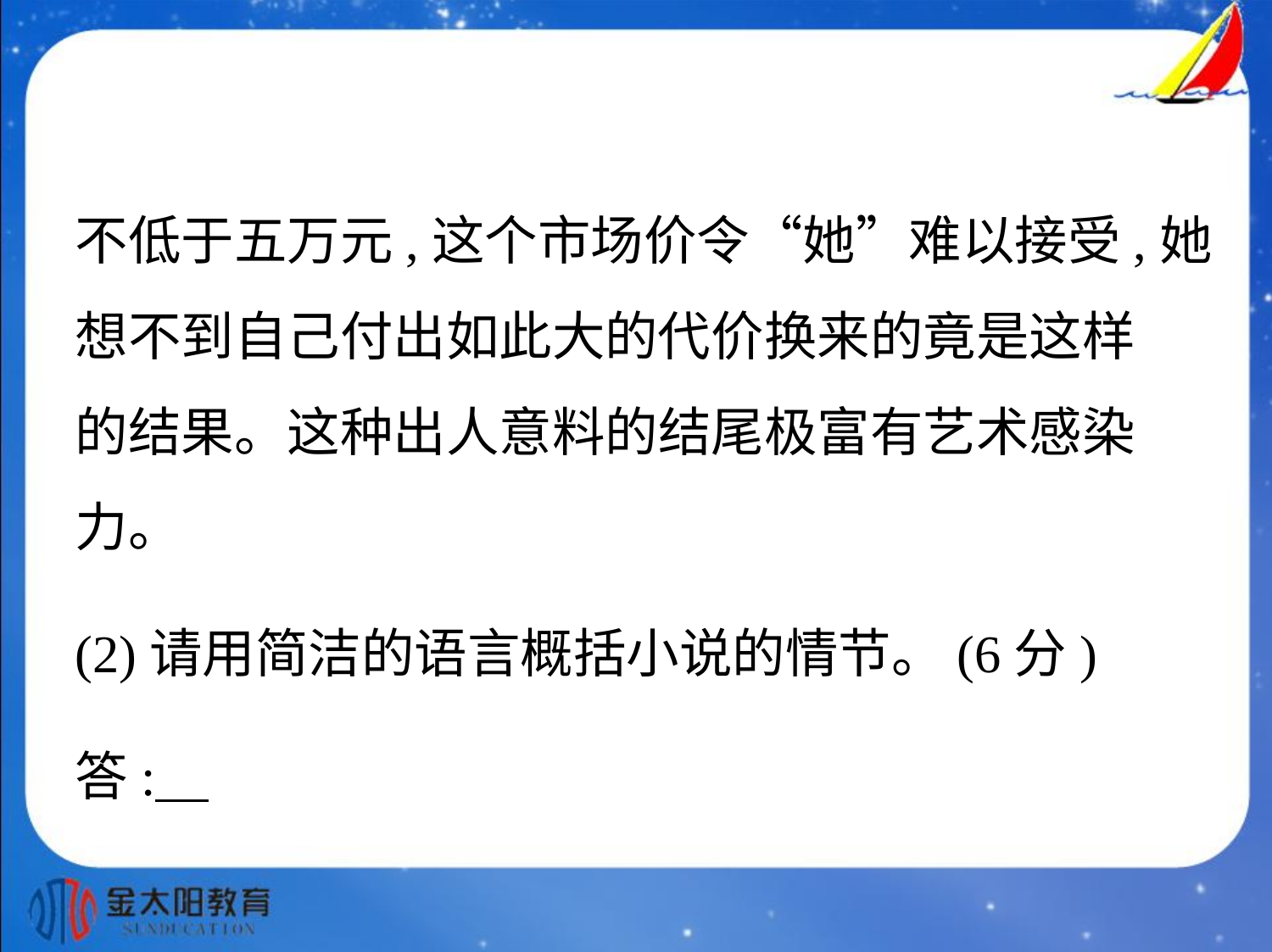

不低于五万元,这个市场价令“她”难以接受,她
想不到自己付出如此大的代价换来的竟是这样
的结果。这种出人意料的结尾极富有艺术感染
力。
(2)请用简洁的语言概括小说的情节。(6分)
答: